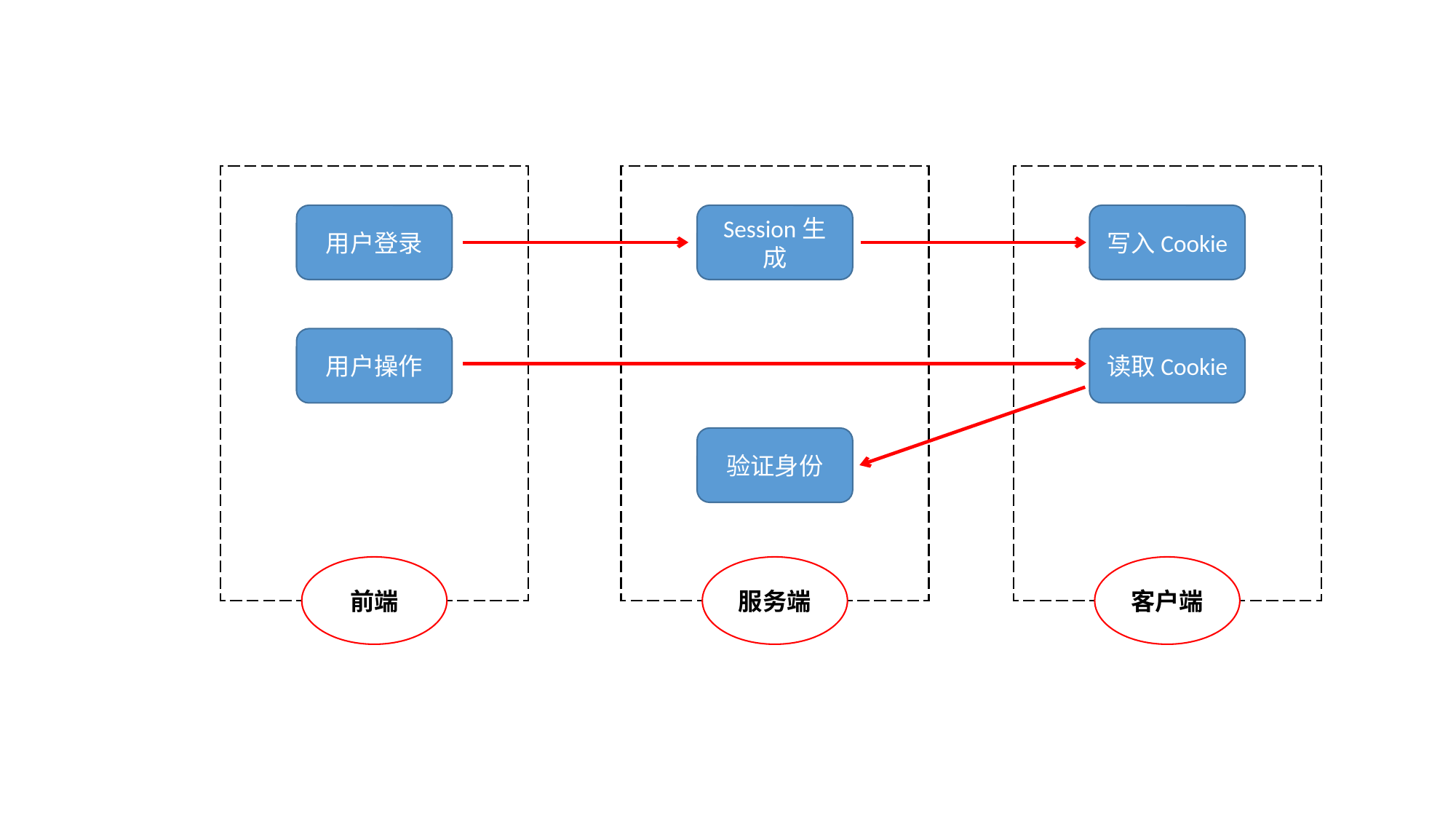

用户登录
Session生成
写入Cookie
用户操作
读取Cookie
验证身份
前端
服务端
客户端